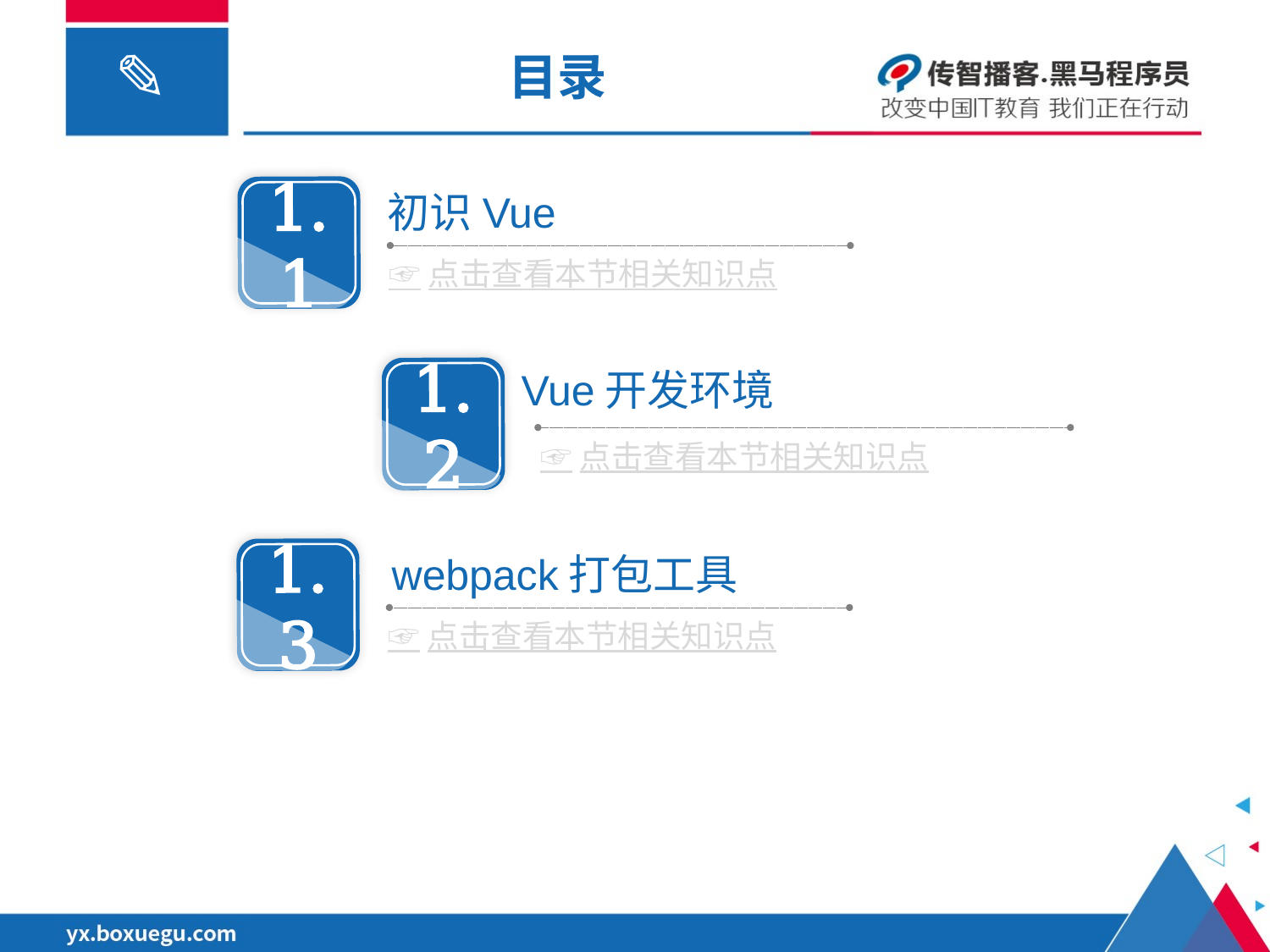

# 目录
1.1

初识Vue
☞点击查看本节相关知识点
1.2

Vue开发环境
☞点击查看本节相关知识点
1.3

webpack打包工具
☞点击查看本节相关知识点